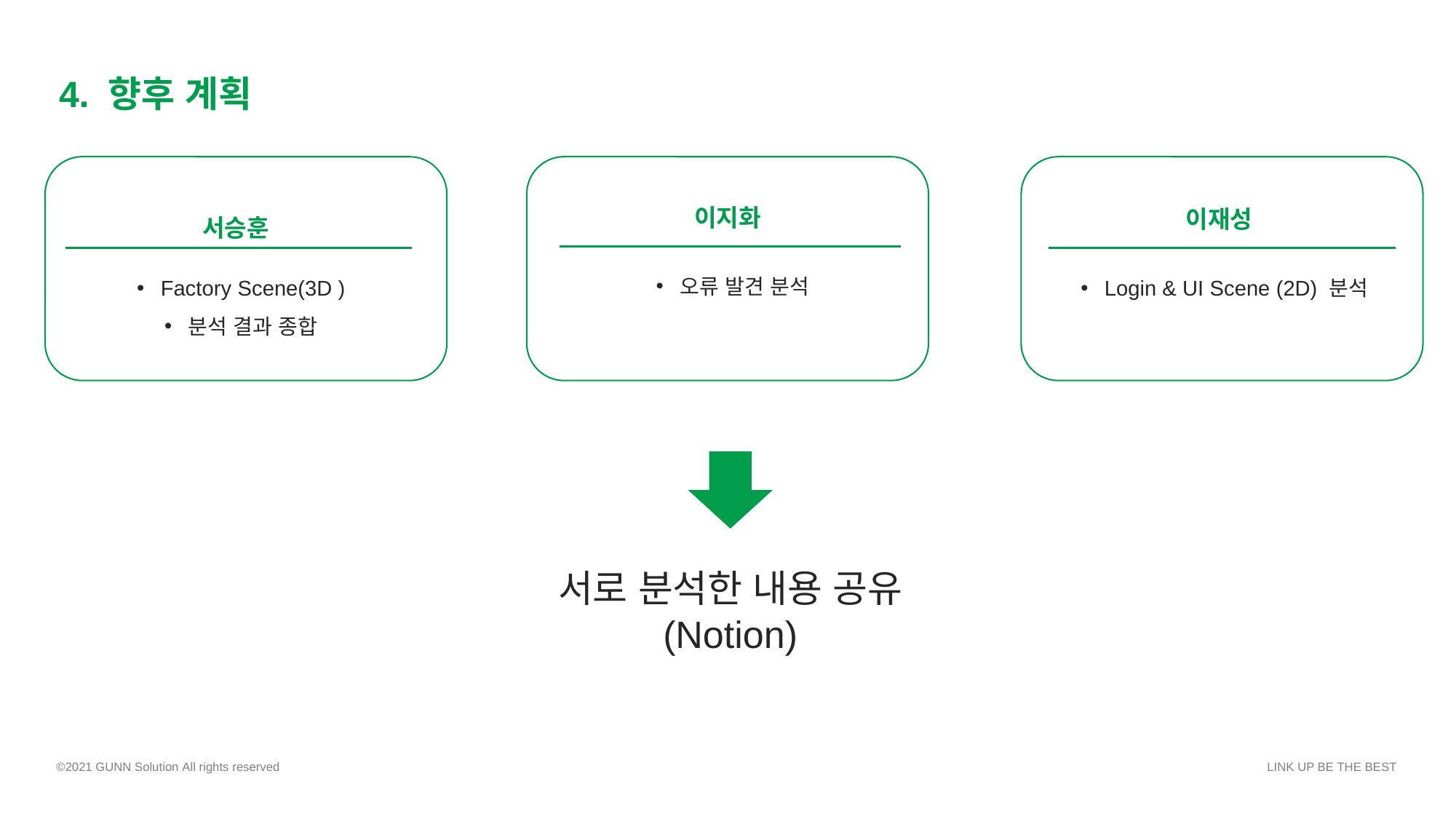

4. 향후 계획

이지화
오류 발견 분석

이재성
Login & UI Scene (2D) 분석

서승훈
Factory Scene(3D )
분석 결과 종합

서로 분석한 내용 공유
(Notion)